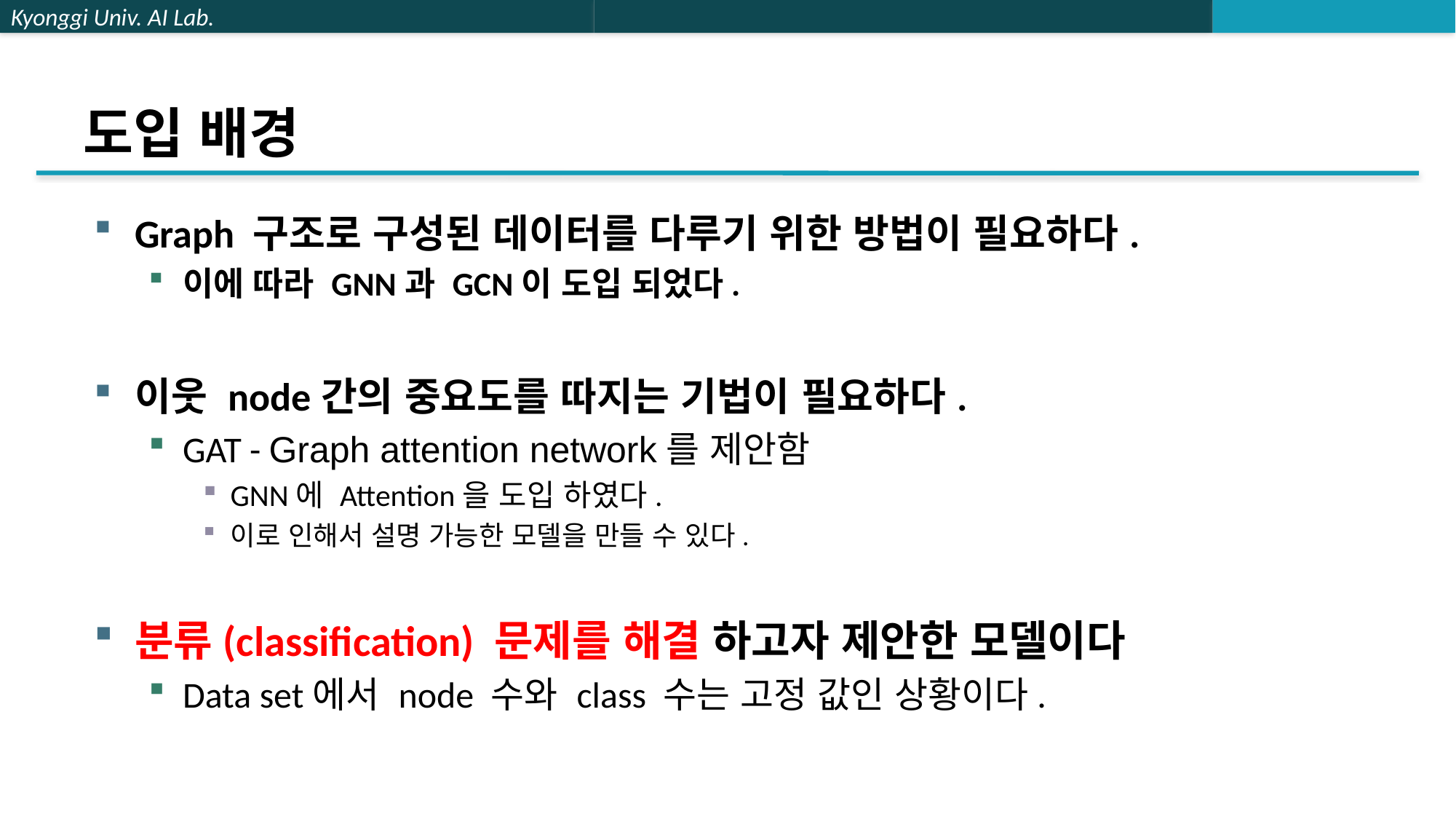

# 도입 배경
Graph 구조로 구성된 데이터를 다루기 위한 방법이 필요하다.
이에 따라 GNN과 GCN이 도입 되었다.

이웃 node간의 중요도를 따지는 기법이 필요하다.
GAT - Graph attention network를 제안함
GNN에 Attention을 도입 하였다.
이로 인해서 설명 가능한 모델을 만들 수 있다.

분류(classification) 문제를 해결 하고자 제안한 모델이다
Data set에서 node 수와 class 수는 고정 값인 상황이다.